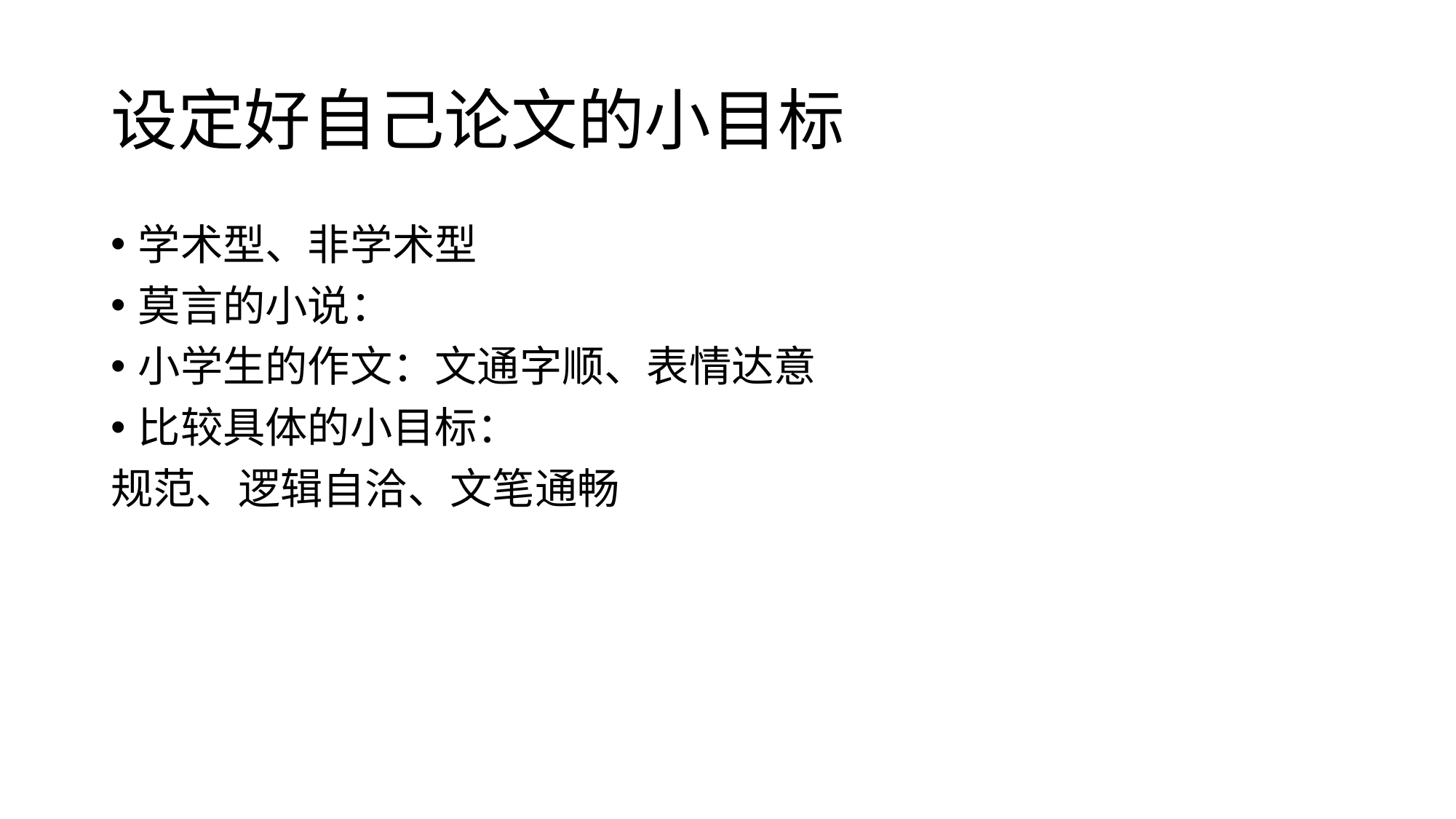

# 设定好自己论文的小目标
学术型、非学术型
莫言的小说：
小学生的作文：文通字顺、表情达意
比较具体的小目标：
规范、逻辑自洽、文笔通畅